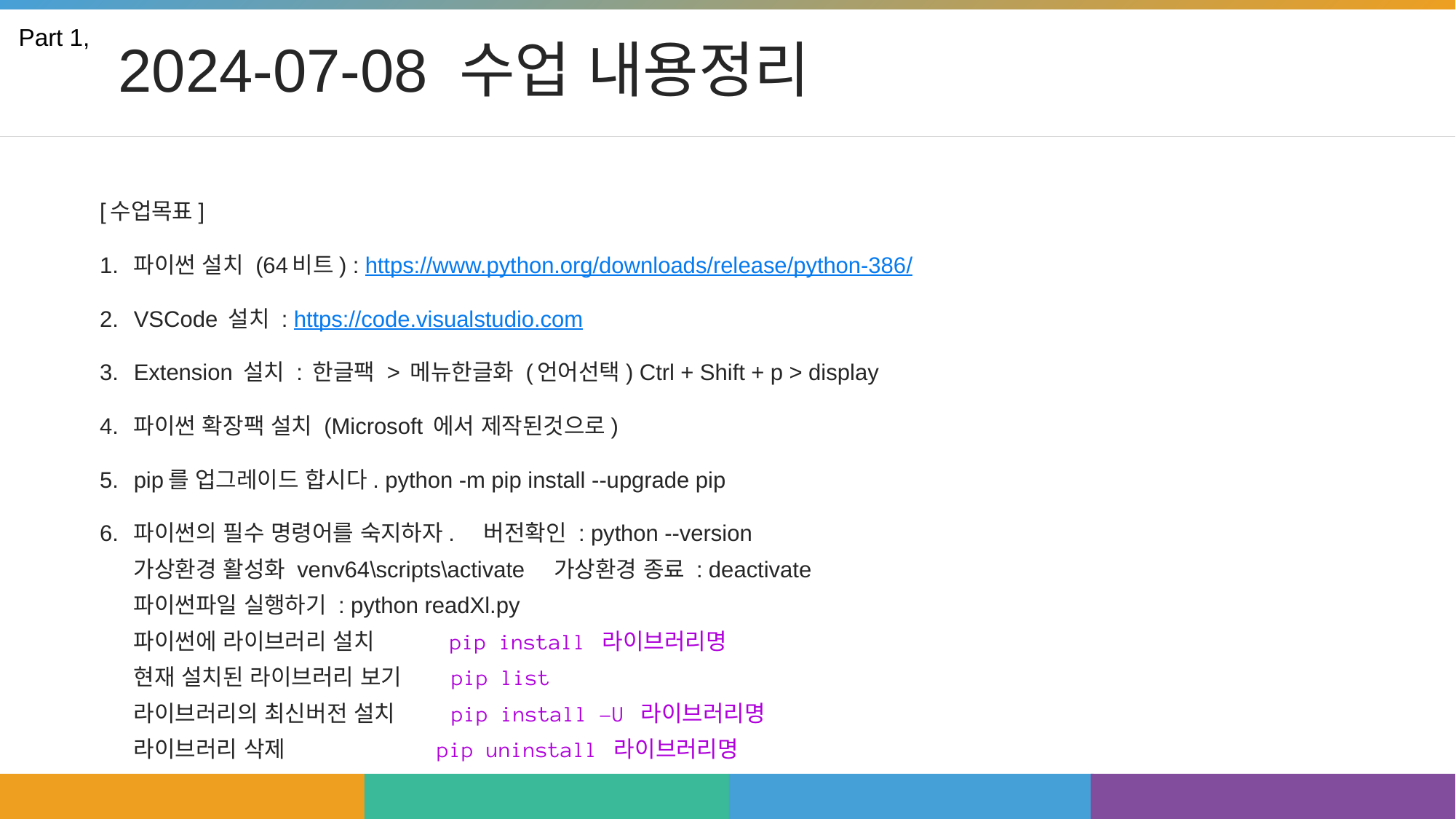

# 2024-07-08 수업 내용정리
Part 1,
[수업목표]
파이썬 설치 (64비트) : https://www.python.org/downloads/release/python-386/
VSCode 설치 : https://code.visualstudio.com
Extension 설치 : 한글팩 > 메뉴한글화 (언어선택) Ctrl + Shift + p > display
파이썬 확장팩 설치 (Microsoft 에서 제작된것으로)
pip를 업그레이드 합시다. python -m pip install --upgrade pip
파이썬의 필수 명령어를 숙지하자.    버전확인 : python --version
가상환경 활성화 venv64\scripts\activate    가상환경 종료 : deactivate
파이썬파일 실행하기 : python readXl.py
파이썬에 라이브러리 설치           pip install 라이브러리명
현재 설치된 라이브러리 보기       pip list
라이브러리의 최신버전 설치        pip install –U 라이브러리명
라이브러리 삭제                       pip uninstall 라이브러리명